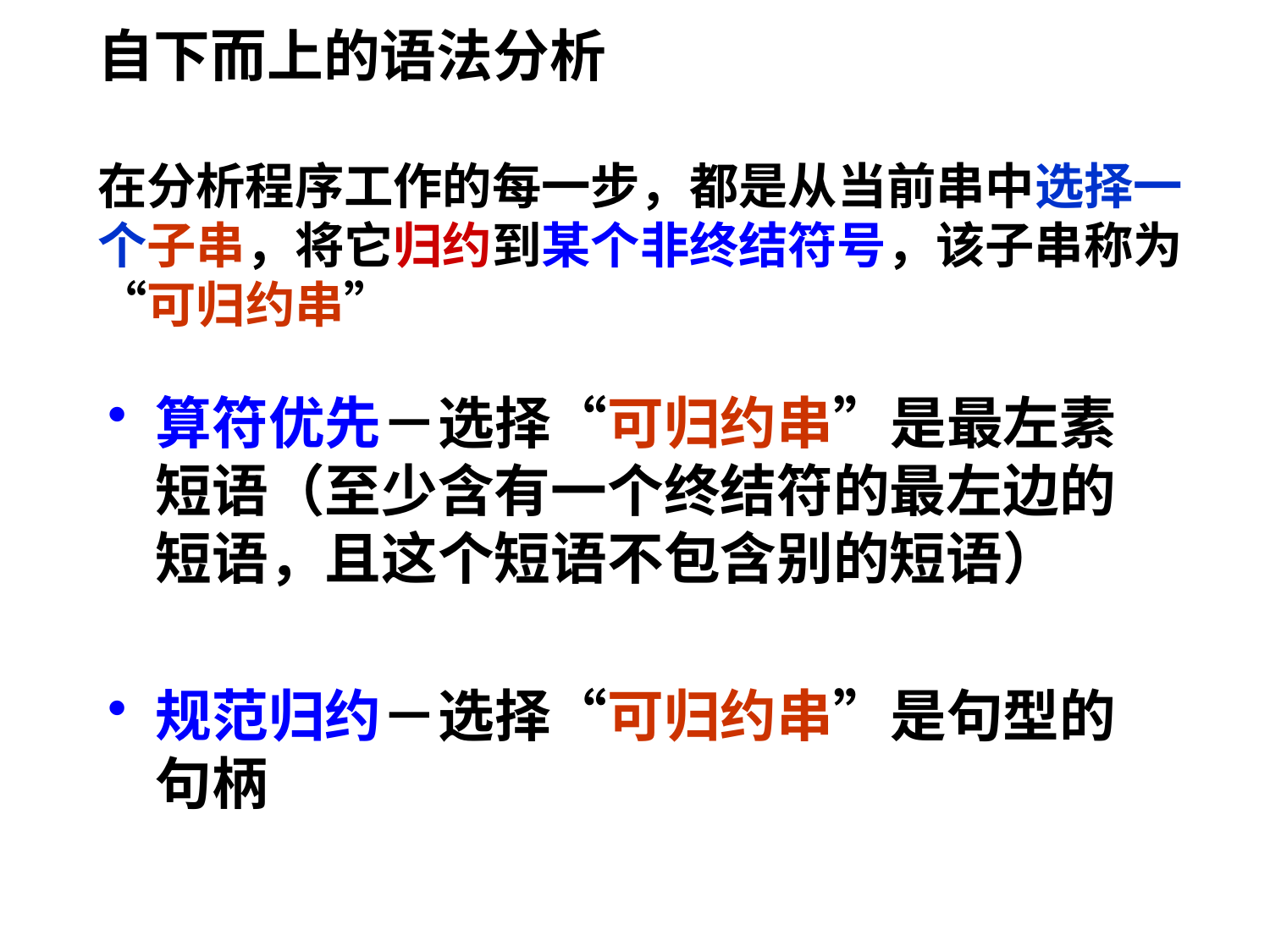

# 自下而上的语法分析 在分析程序工作的每一步，都是从当前串中选择一个子串，将它归约到某个非终结符号，该子串称为“可归约串”
算符优先－选择“可归约串”是最左素短语（至少含有一个终结符的最左边的短语，且这个短语不包含别的短语）

规范归约－选择“可归约串”是句型的句柄